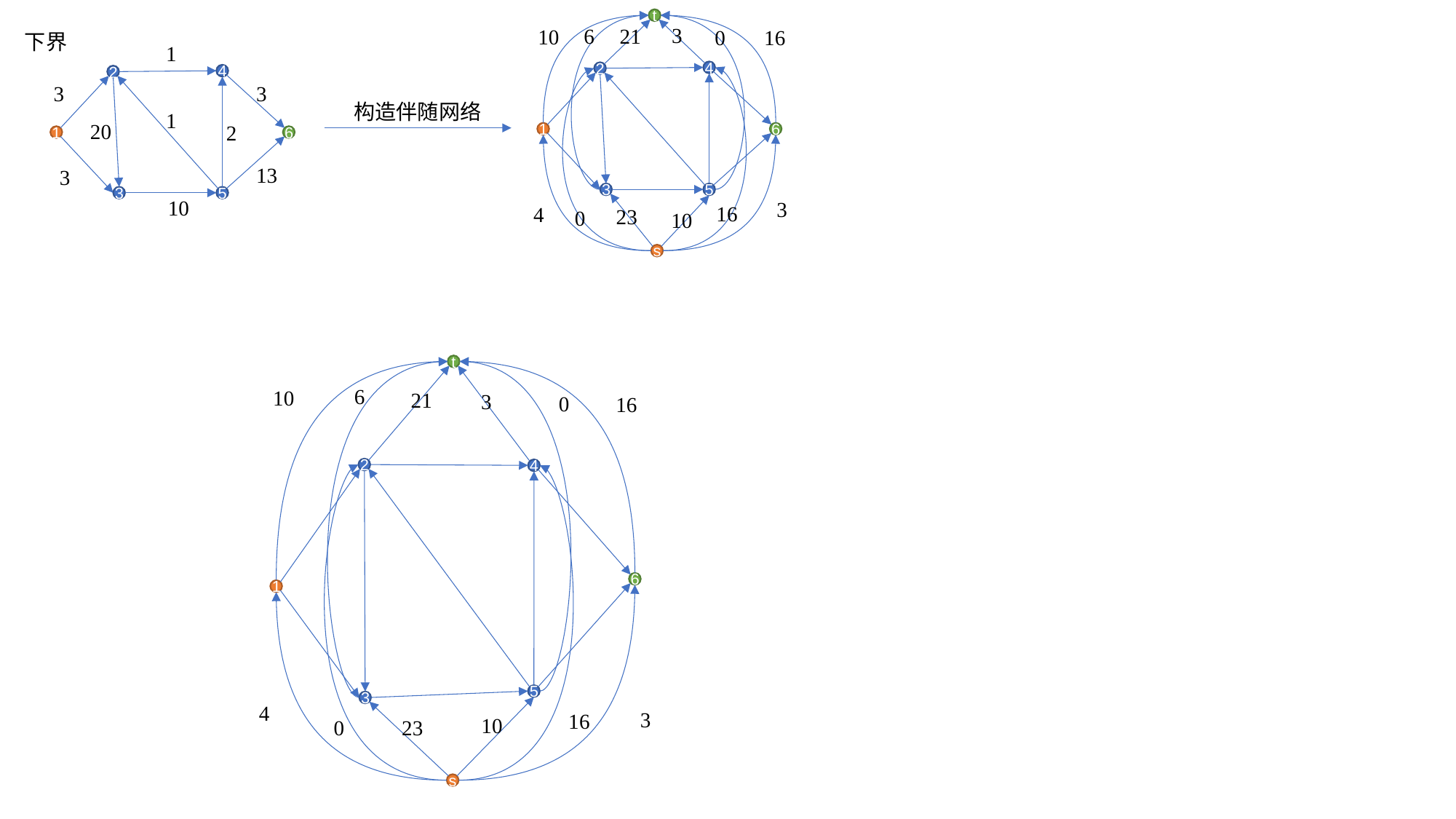

t
3
21
6
10
0
16
下界
1
4
2
4
2
3
3
构造伴随网络
1
20
2
6
1
6
1
13
3
3
5
3
5
10
3
16
4
23
0
10
s
t
6
10
21
3
0
16
2
4
6
1
5
3
4
3
16
10
0
23
s